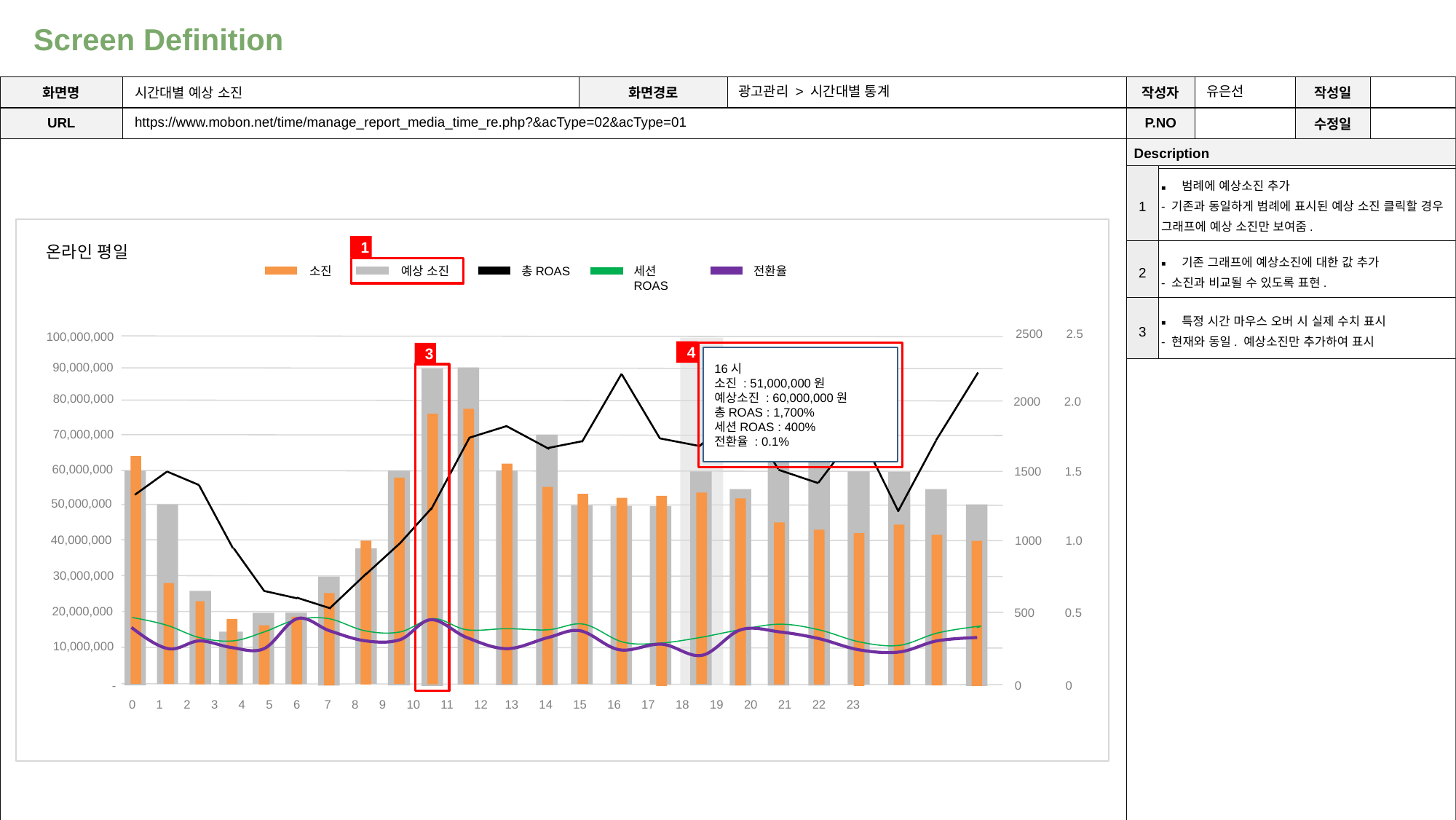

Screen Definition
광고관리 > 시간대별 통계
유은선
시간대별 예상 소진
https://www.mobon.net/time/manage_report_media_time_re.php?&acType=02&acType=01
| 1 | 범례에 예상소진 추가 - 기존과 동일하게 범례에 표시된 예상 소진 클릭할 경우 그래프에 예상 소진만 보여줌. |
| --- | --- |
| 2 | 기존 그래프에 예상소진에 대한 값 추가 - 소진과 비교될 수 있도록 표현. |
| 3 | 특정 시간 마우스 오버 시 실제 수치 표시 - 현재와 동일. 예상소진만 추가하여 표시 |

온라인 평일
1
전환율
총ROAS
예상 소진
소진

세션ROAS
2500
100,000,000
90,000,000
80,000,000
2000
70,000,000
60,000,000
1500
50,000,000
40,000,000
1000
30,000,000
20,000,000
500
10,000,000
0
0      1      2      3      4      5      6       7      8      9      10      11      12     13      14      15      16      17      18      19      20      21      22      23
-
2.5

4

3
16시
소진 : 51,000,000원
예상소진 : 60,000,000원
총ROAS : 1,700%
세션ROAS : 400%
전환율 : 0.1%

2.0

1.5

1.0

0.5

0